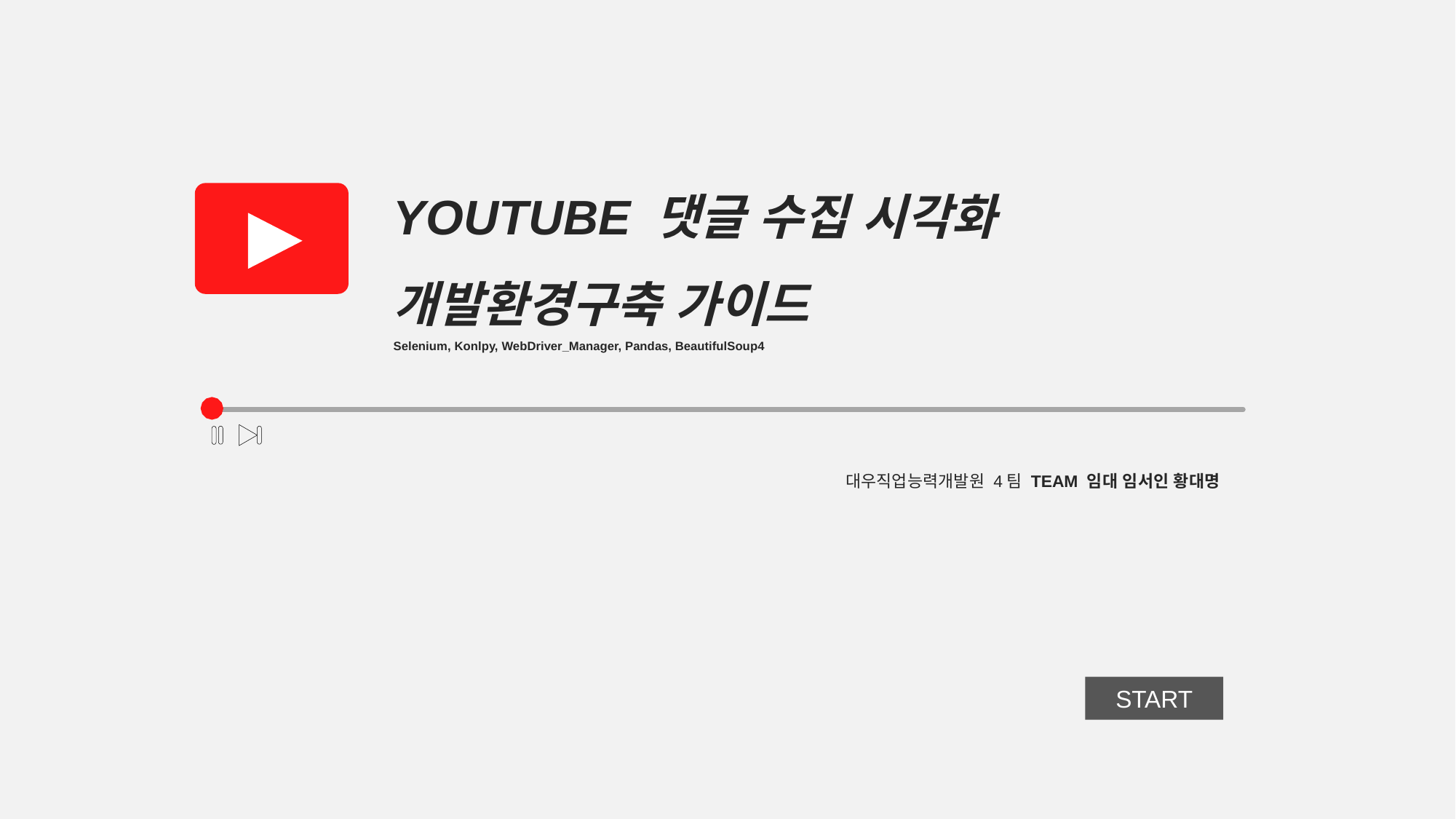

YOUTUBE 댓글 수집 시각화
개발환경구축 가이드
Selenium, Konlpy, WebDriver_Manager, Pandas, BeautifulSoup4

대우직업능력개발원 4팀 TEAM 임대 임서인 황대명
START